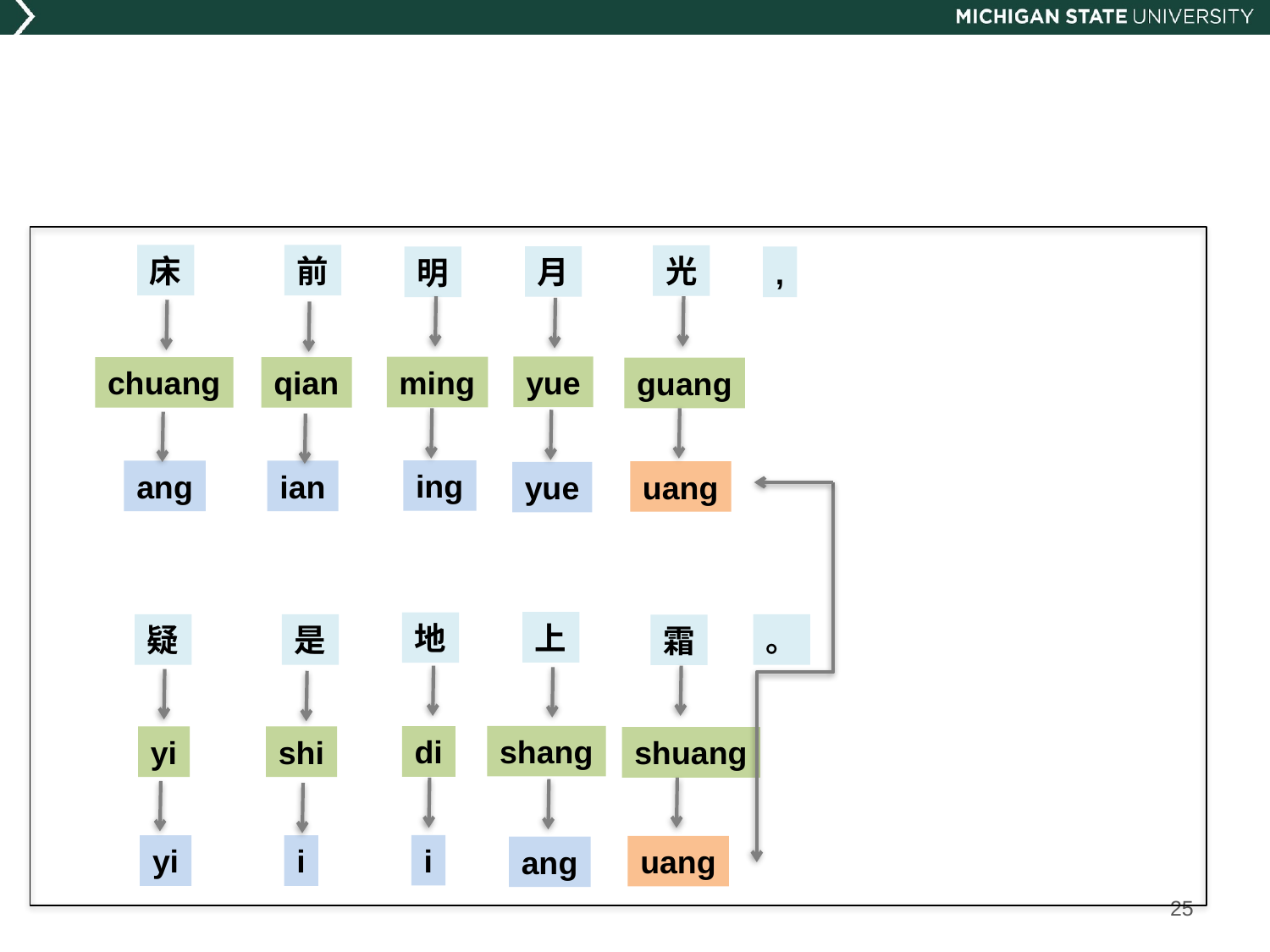

床
前
光
月
明
,
yue
ming
chuang
qian
guang
ing
ang
ian
uang
yue
上
地
疑
是
。
霜
shang
di
yi
shi
shuang
i
yi
i
uang
ang
25